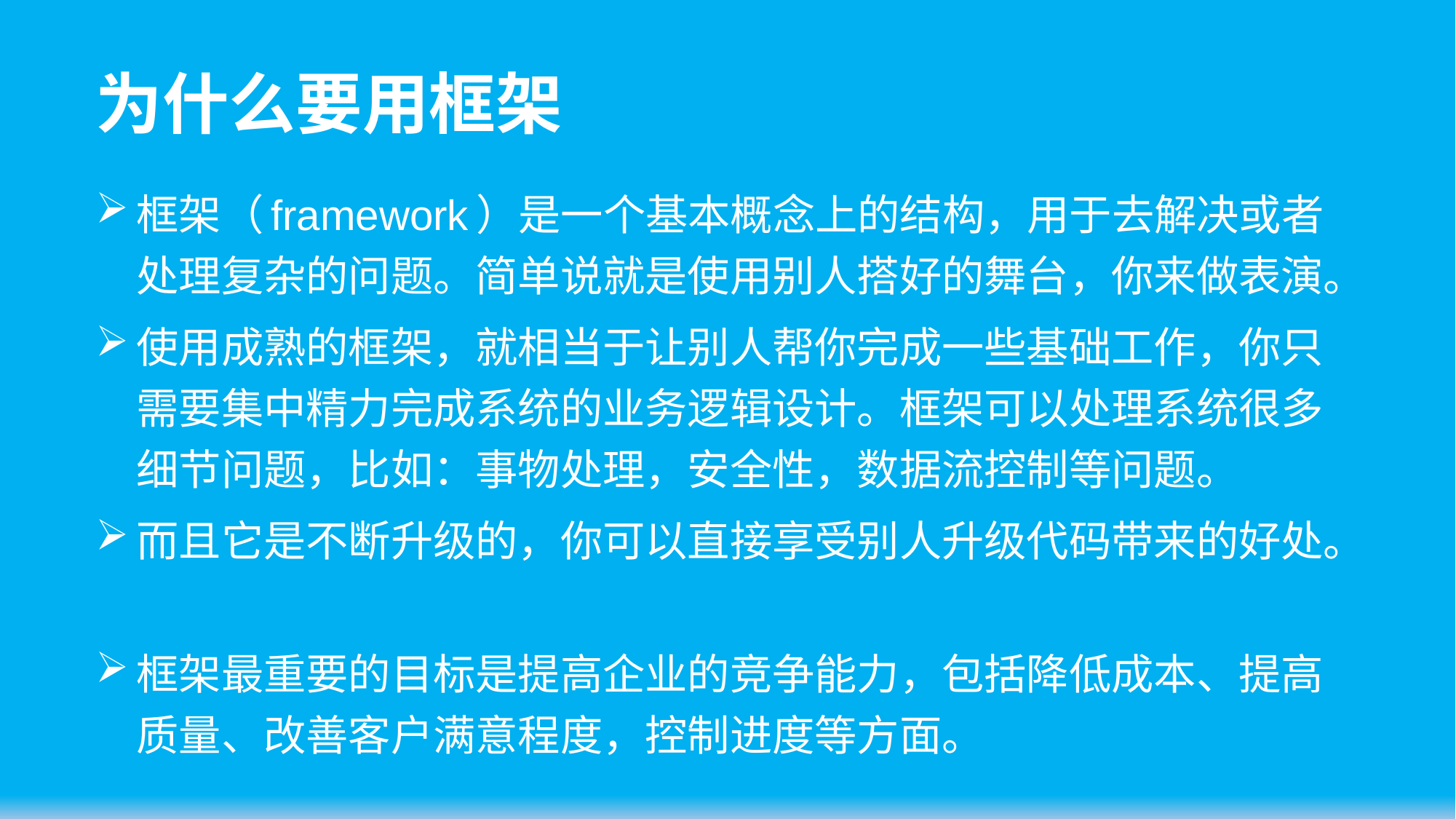

# 为什么要用框架
框架（framework）是一个基本概念上的结构，用于去解决或者处理复杂的问题。简单说就是使用别人搭好的舞台，你来做表演。
使用成熟的框架，就相当于让别人帮你完成一些基础工作，你只需要集中精力完成系统的业务逻辑设计。框架可以处理系统很多细节问题，比如：事物处理，安全性，数据流控制等问题。
而且它是不断升级的，你可以直接享受别人升级代码带来的好处。
框架最重要的目标是提高企业的竞争能力，包括降低成本、提高质量、改善客户满意程度，控制进度等方面。